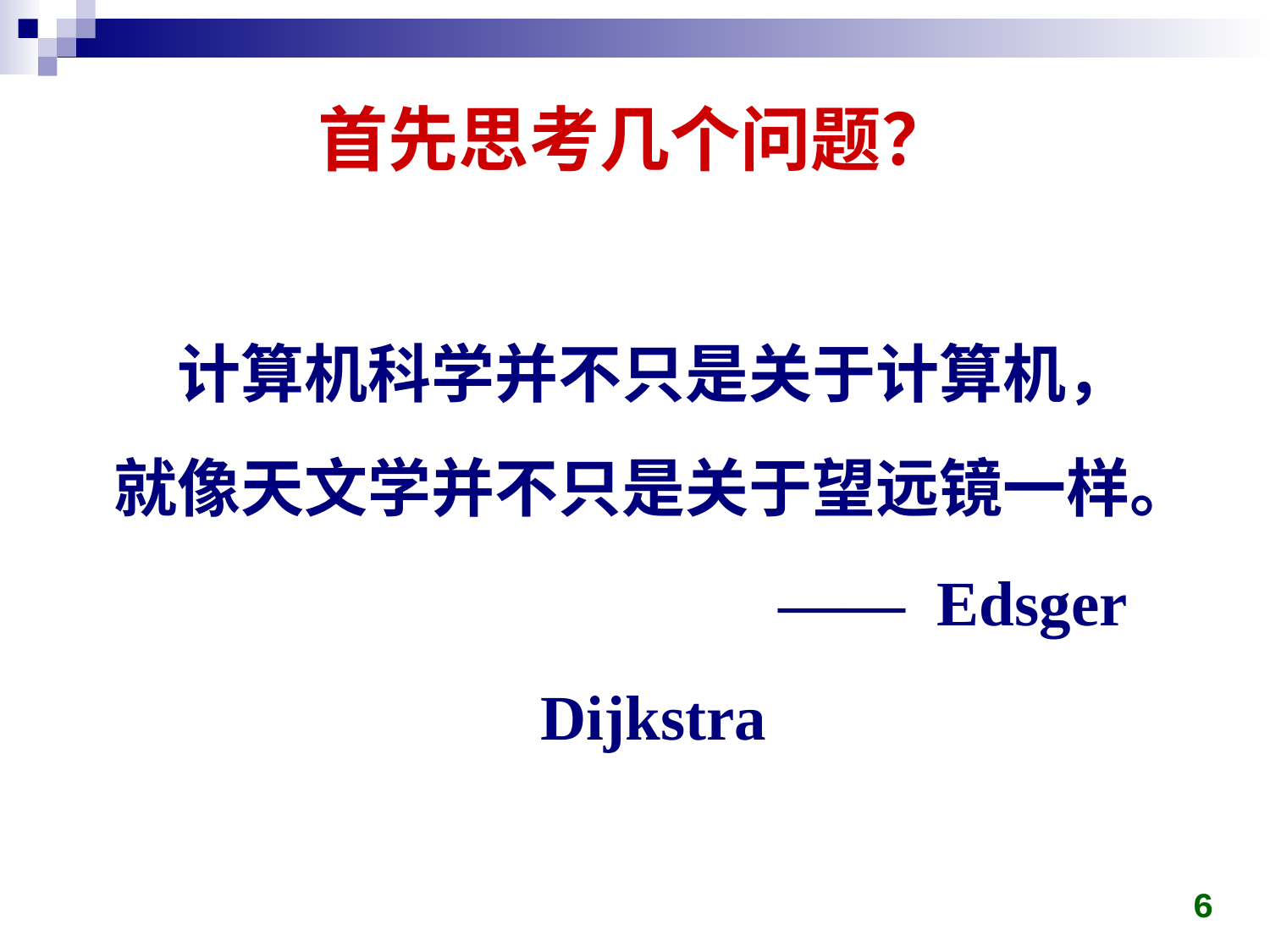

# 首先思考几个问题？
计算机科学并不只是关于计算机，
就像天文学并不只是关于望远镜一样。
                                  ——  Edsger Dijkstra
6